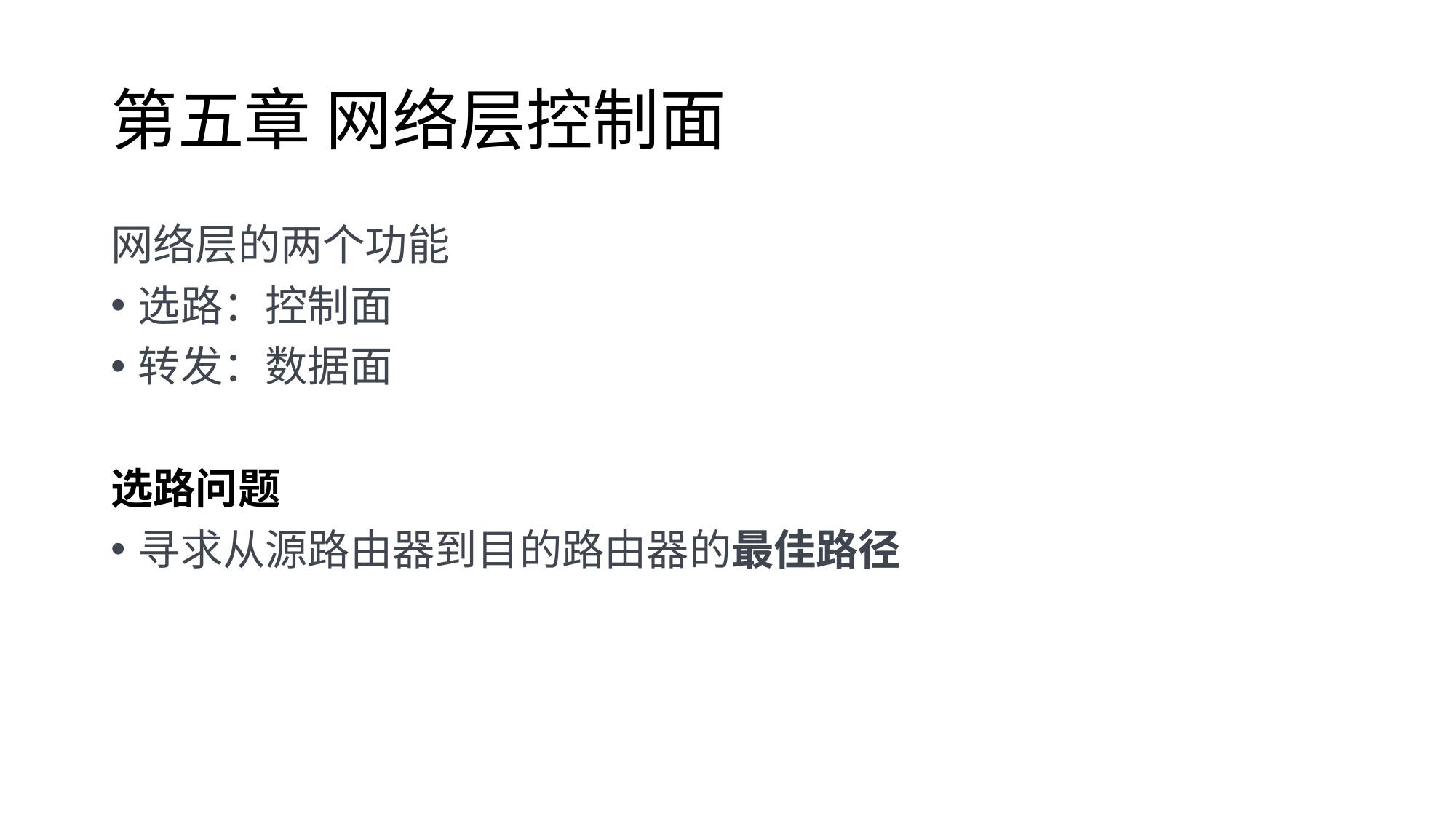

# 第五章 网络层控制面
网络层的两个功能
选路：控制面
转发：数据面

选路问题
寻求从源路由器到目的路由器的最佳路径